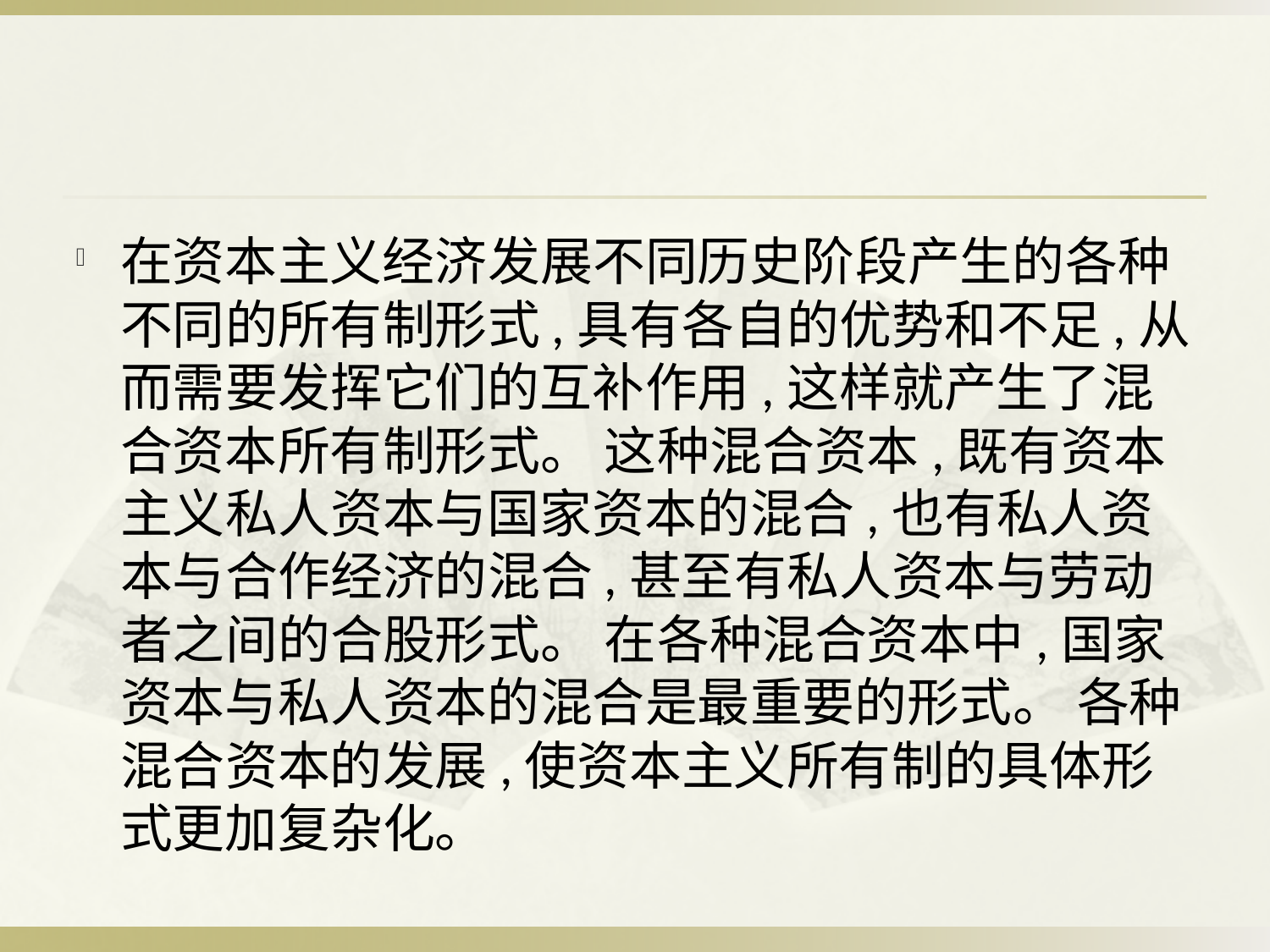

#
在资本主义经济发展不同历史阶段产生的各种不同的所有制形式,具有各自的优势和不足,从而需要发挥它们的互补作用,这样就产生了混合资本所有制形式。 这种混合资本,既有资本主义私人资本与国家资本的混合,也有私人资本与合作经济的混合,甚至有私人资本与劳动者之间的合股形式。 在各种混合资本中,国家资本与私人资本的混合是最重要的形式。 各种混合资本的发展,使资本主义所有制的具体形式更加复杂化。